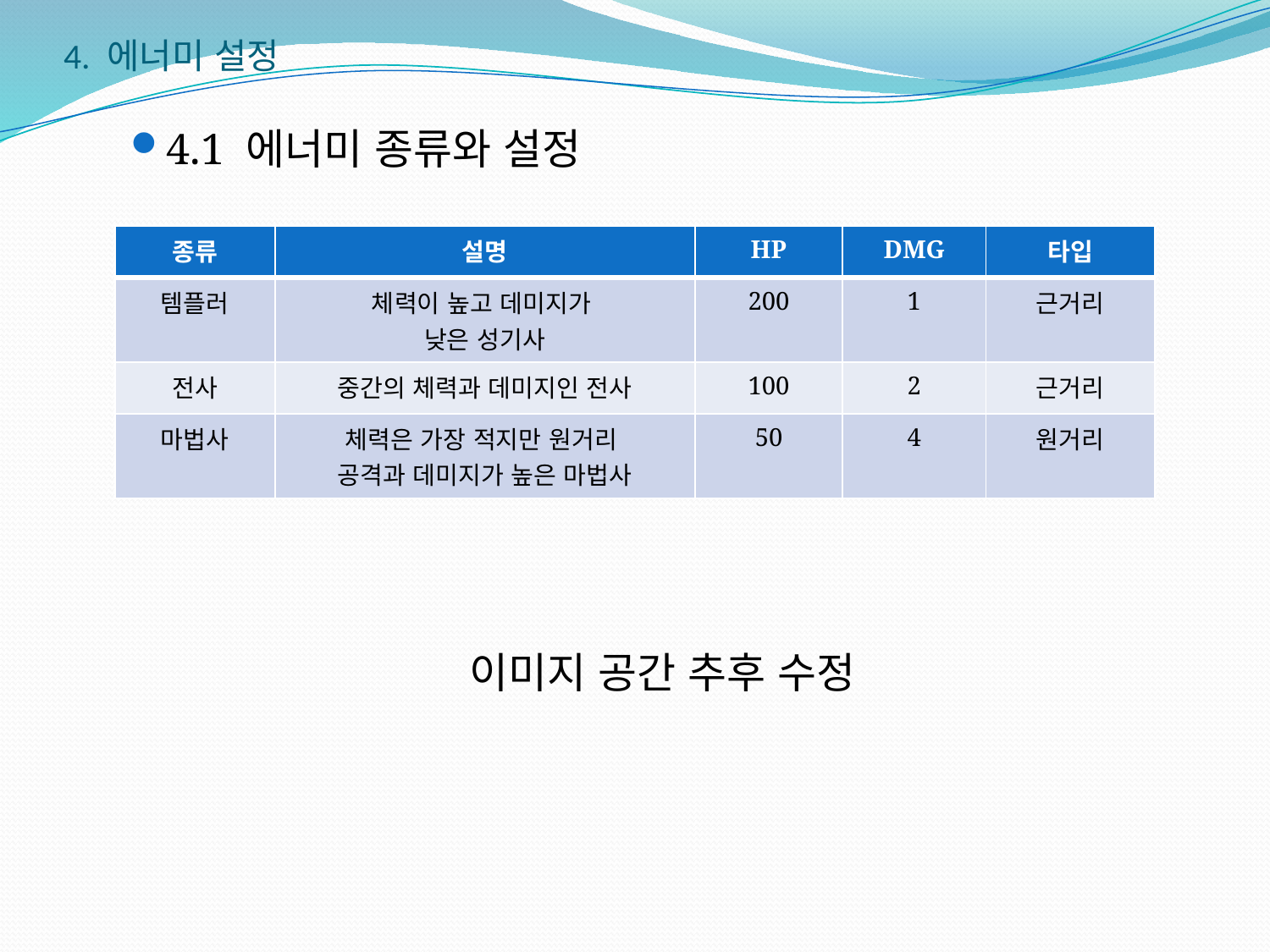

# 4. 에너미 설정
4.1 에너미 종류와 설정

이미지 공간 추후 수정

| 종류 | 설명 | HP | DMG | 타입 |
| --- | --- | --- | --- | --- |
| 템플러 | 체력이 높고 데미지가 낮은 성기사 | 200 | 1 | 근거리 |
| 전사 | 중간의 체력과 데미지인 전사 | 100 | 2 | 근거리 |
| 마법사 | 체력은 가장 적지만 원거리 공격과 데미지가 높은 마법사 | 50 | 4 | 원거리 |